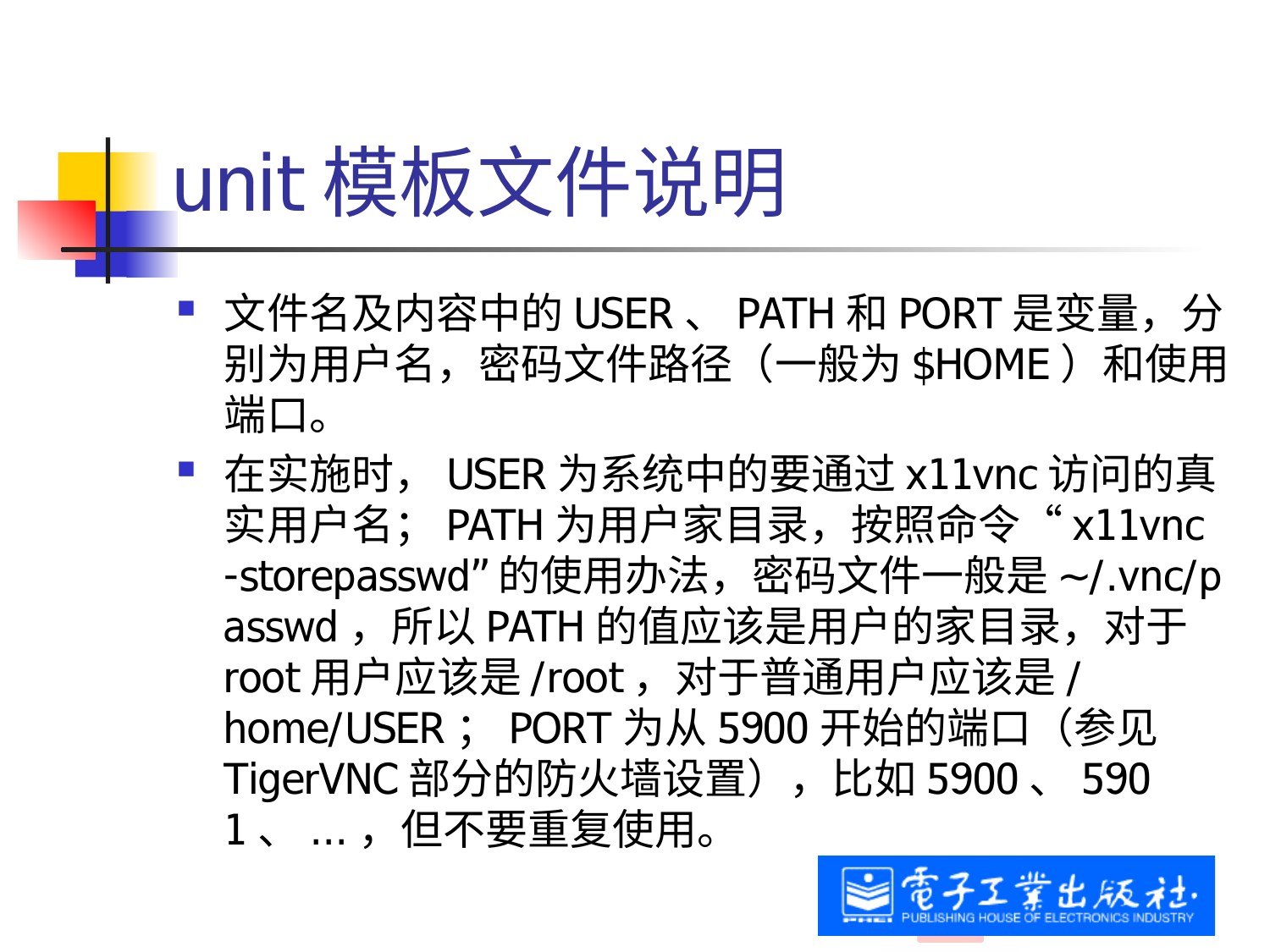

# unit模板文件说明
文件名及内容中的USER、PATH和PORT是变量，分别为用户名，密码文件路径（一般为$HOME）和使用端口。
在实施时，USER为系统中的要通过x11vnc访问的真实用户名；PATH为用户家目录，按照命令“x11vnc -storepasswd”的使用办法，密码文件一般是~/.vnc/passwd，所以PATH的值应该是用户的家目录，对于root用户应该是/root，对于普通用户应该是/home/USER；PORT为从5900开始的端口（参见TigerVNC部分的防火墙设置），比如5900、5901、...，但不要重复使用。